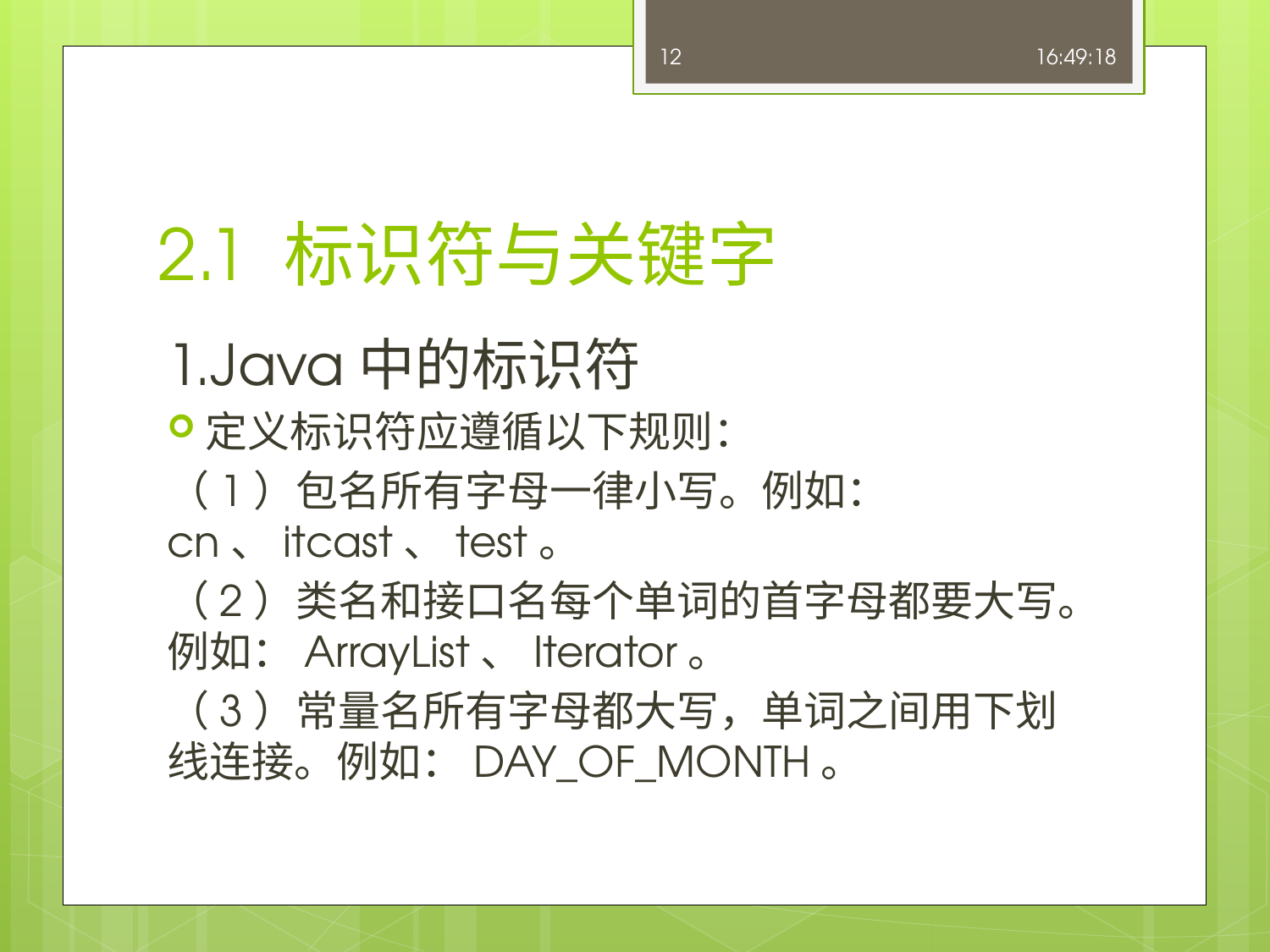

12
16:49:18
# 2.1 标识符与关键字
1.Java中的标识符
定义标识符应遵循以下规则：
（1）包名所有字母一律小写。例如：cn、itcast、test。
（2）类名和接口名每个单词的首字母都要大写。例如：ArrayList、Iterator。
（3）常量名所有字母都大写，单词之间用下划线连接。例如：DAY_OF_MONTH。